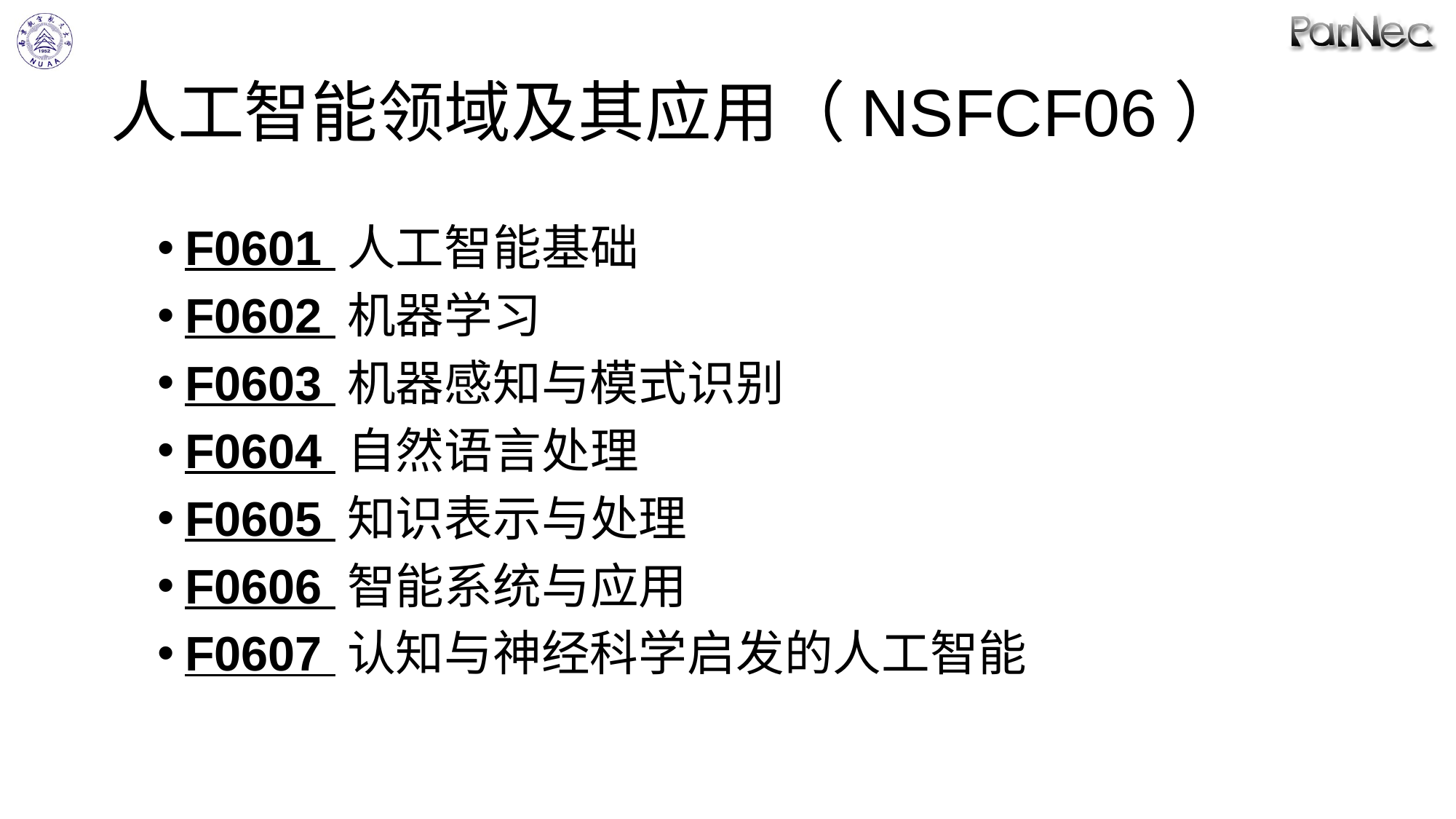

# 人工智能领域及其应用（NSFCF06）
F0601 人工智能基础
F0602 机器学习
F0603 机器感知与模式识别
F0604 自然语言处理
F0605 知识表示与处理
F0606 智能系统与应用
F0607 认知与神经科学启发的人工智能